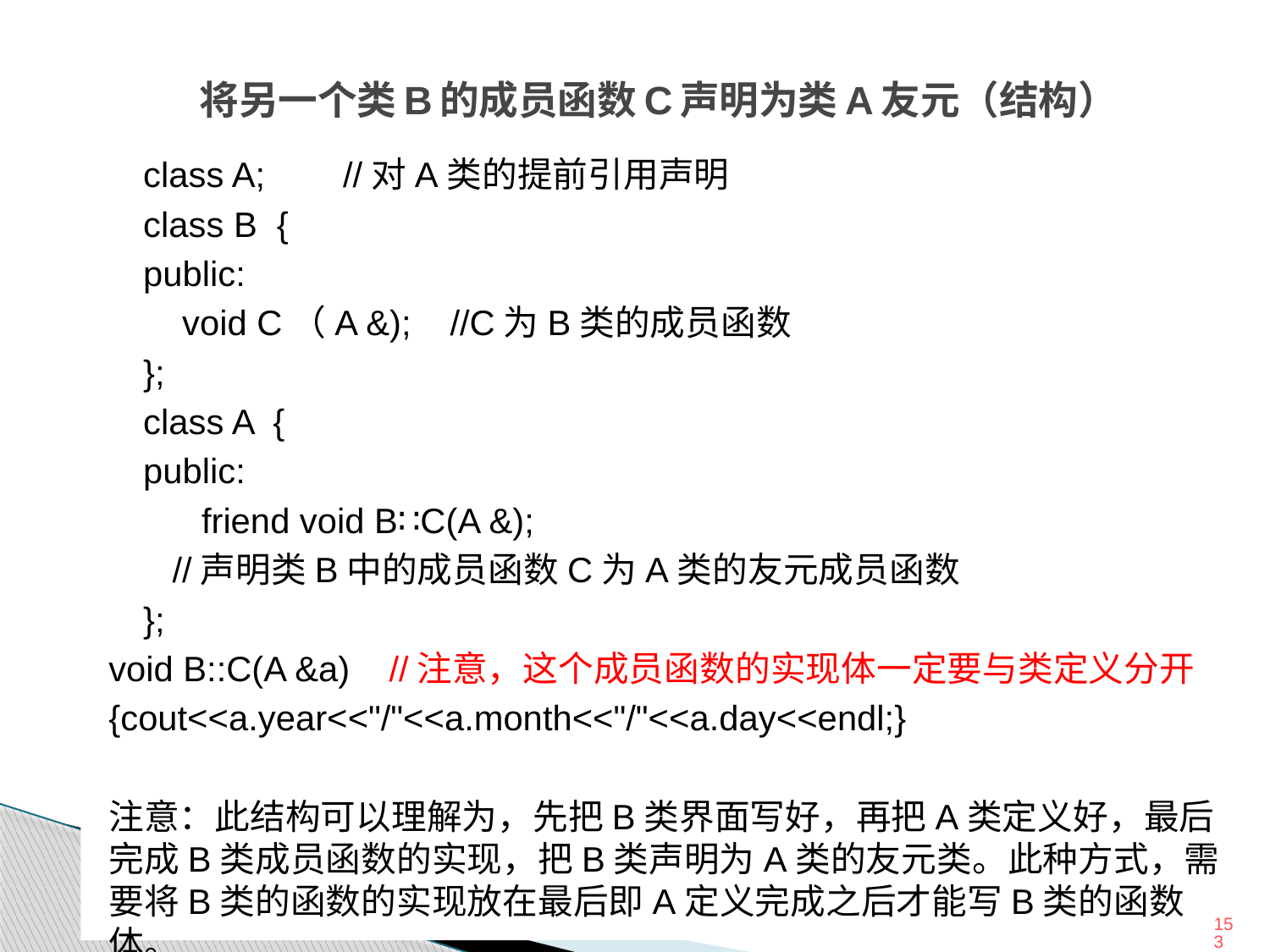

# 将另一个类B的成员函数C声明为类A友元（结构）
class A;        //对A类的提前引用声明
class B  {
public:
    void C（A &);    //C为B类的成员函数
};
class A  {
public:
      friend void B∷C(A &);
   //声明类B中的成员函数C为A类的友元成员函数
};
void B::C(A &a)    //注意，这个成员函数的实现体一定要与类定义分开
{cout<<a.year<<"/"<<a.month<<"/"<<a.day<<endl;}

注意：此结构可以理解为，先把B类界面写好，再把A类定义好，最后完成B类成员函数的实现，把B类声明为A类的友元类。此种方式，需要将B类的函数的实现放在最后即A定义完成之后才能写B类的函数体。
153